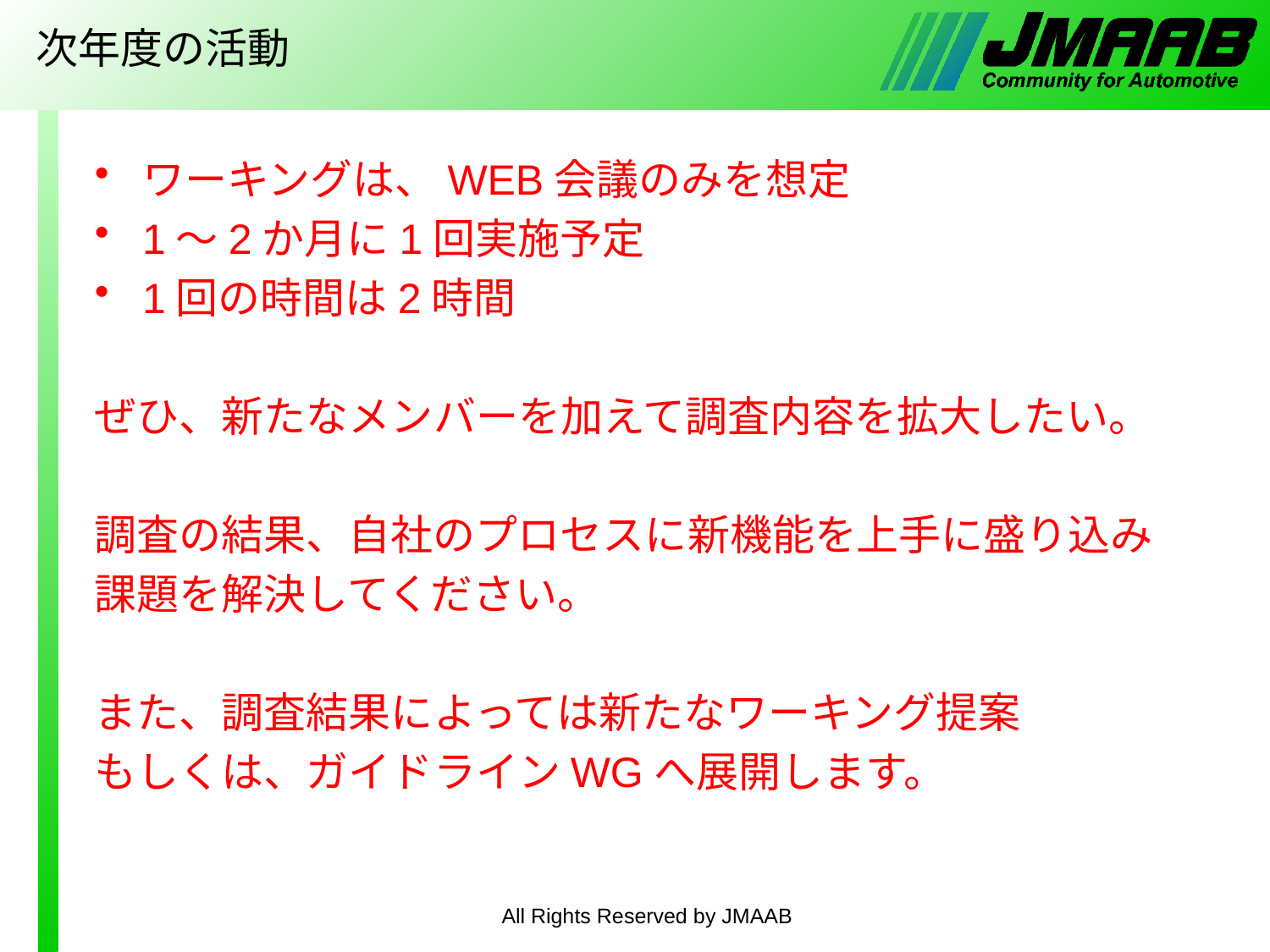

# 次年度の活動
ワーキングは、WEB会議のみを想定
1～2か月に1回実施予定
1回の時間は2時間

ぜひ、新たなメンバーを加えて調査内容を拡大したい。

調査の結果、自社のプロセスに新機能を上手に盛り込み
課題を解決してください。

また、調査結果によっては新たなワーキング提案
もしくは、ガイドラインWGへ展開します。